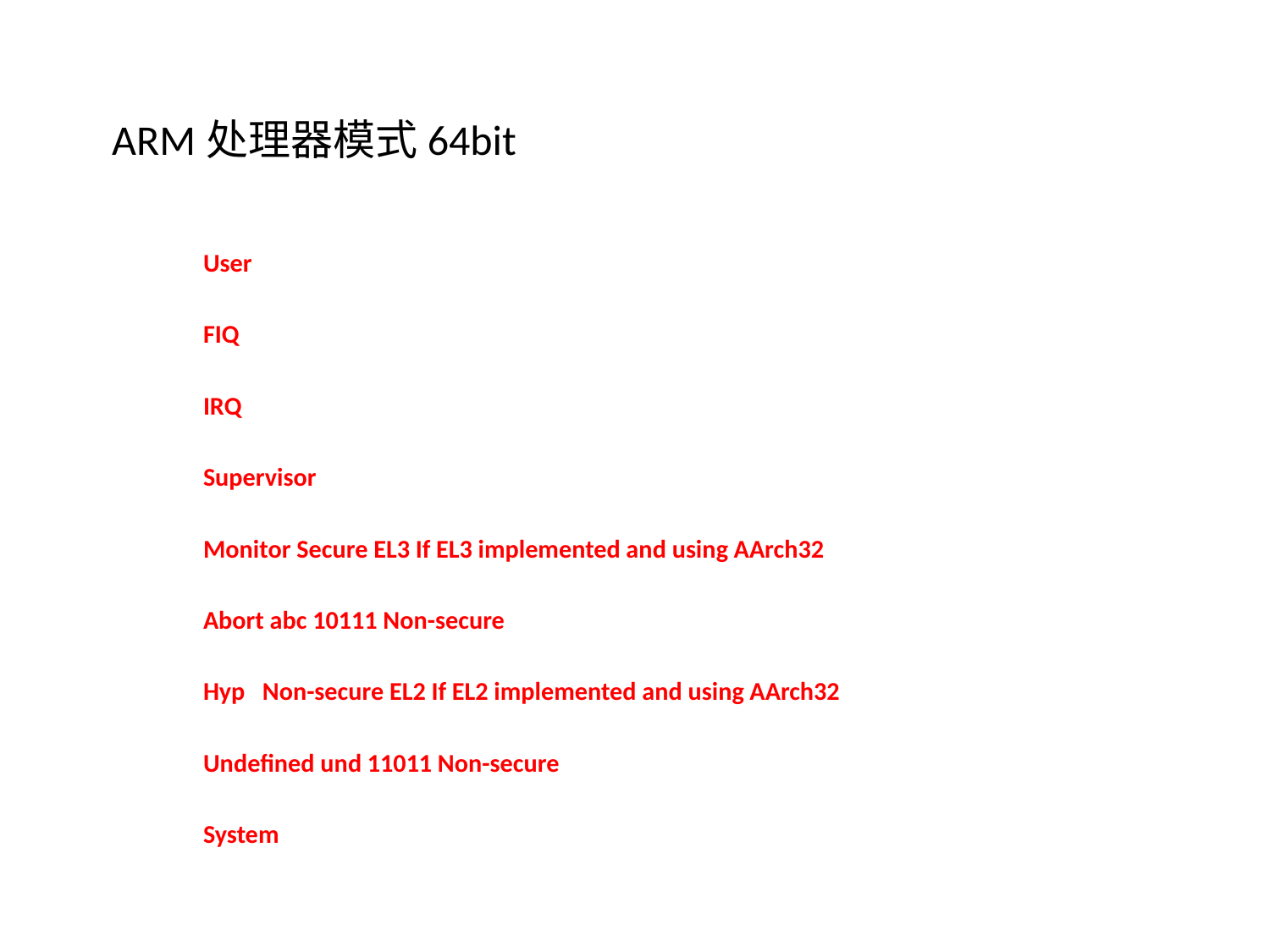

# ARM处理器模式64bit

User

FIQ

IRQ

Supervisor

Monitor Secure EL3 If EL3 implemented and using AArch32

Abort abc 10111 Non-secure

Hyp   Non-secure EL2 If EL2 implemented and using AArch32

Undefined und 11011 Non-secure

System